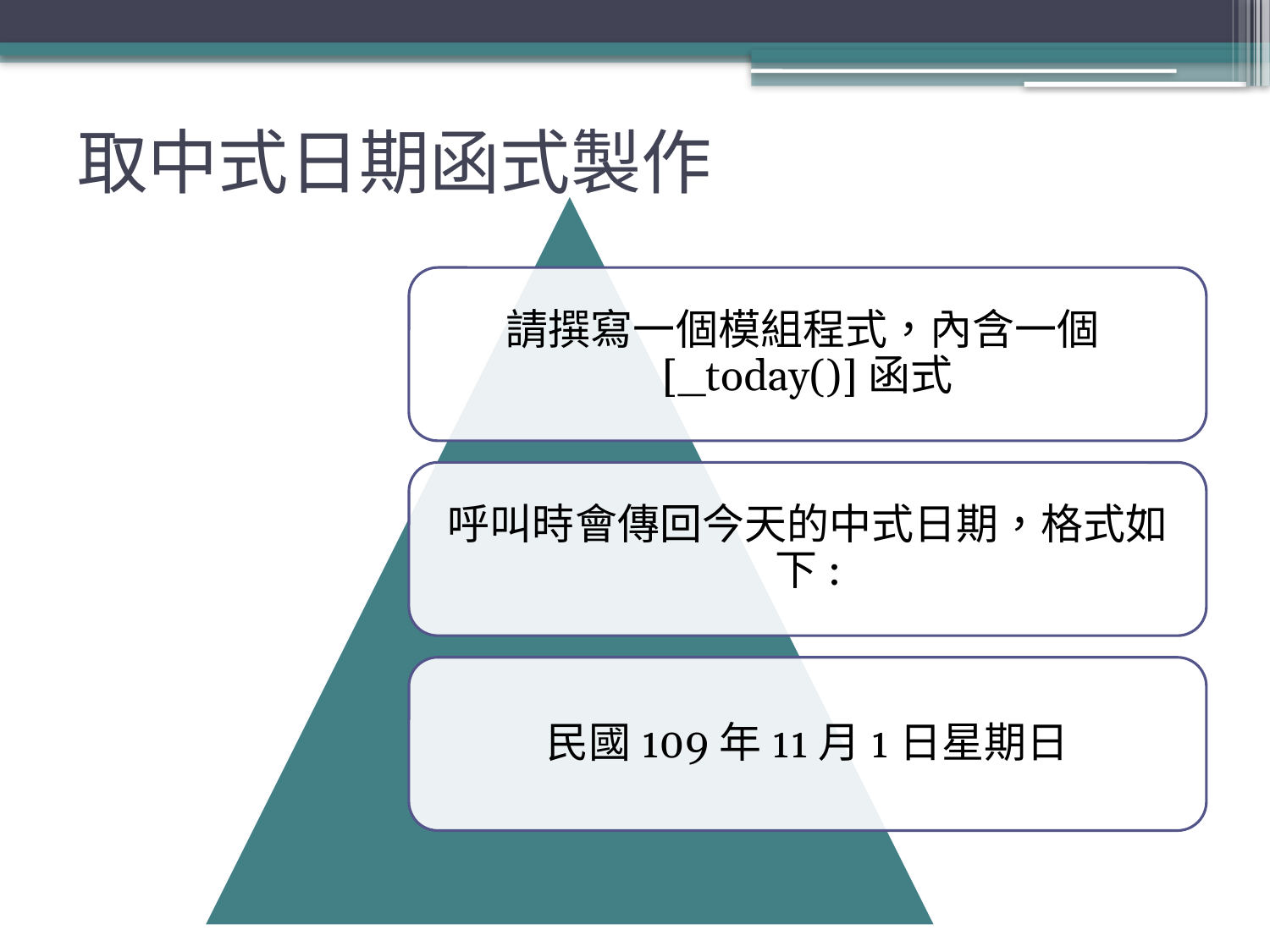

# 取中式日期函式製作
請撰寫一個模組程式，內含一個[_today()]函式
呼叫時會傳回今天的中式日期，格式如下:
民國109年11月1日星期日